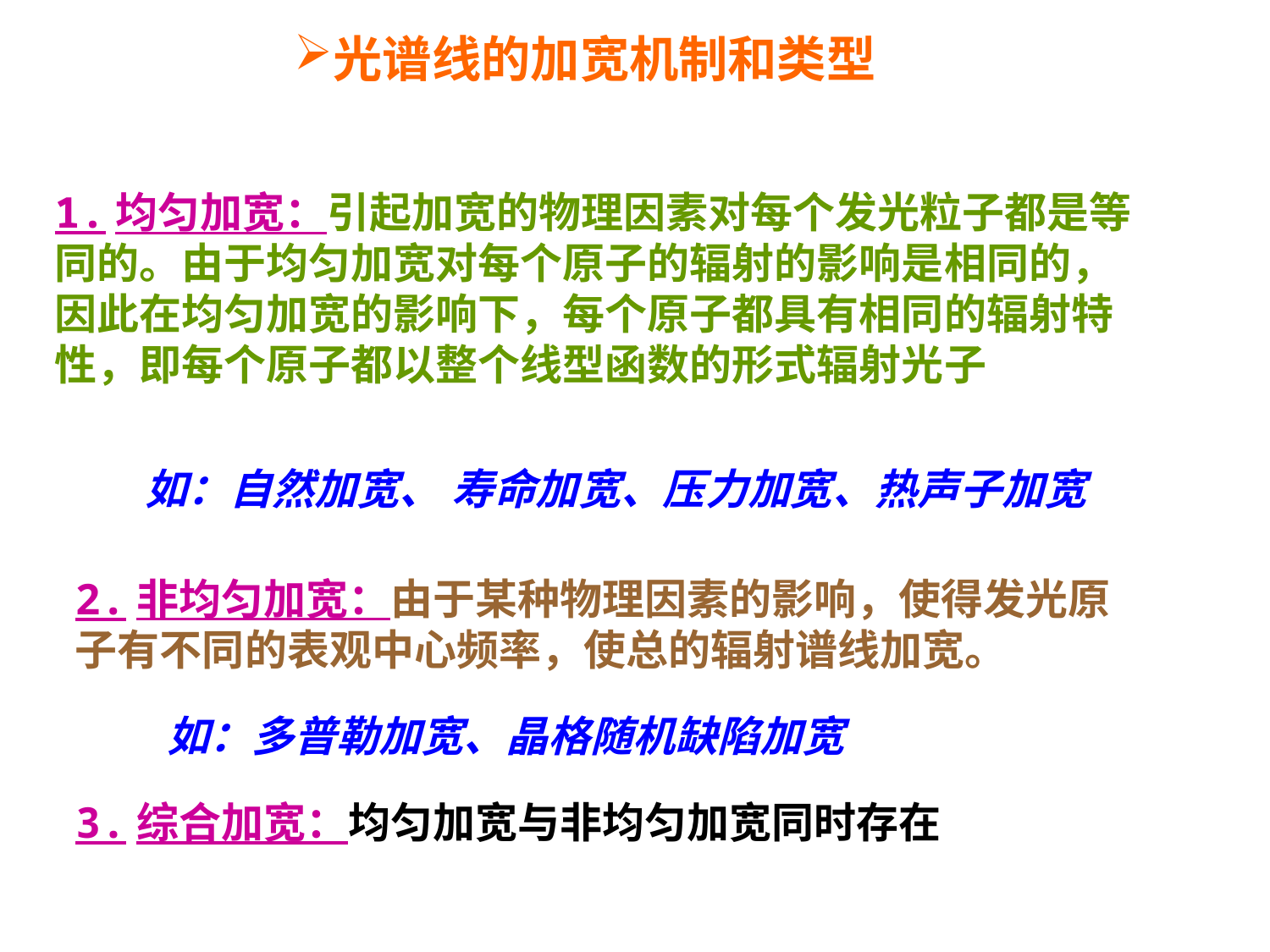

光谱线的加宽机制和类型
1.均匀加宽：引起加宽的物理因素对每个发光粒子都是等同的。由于均匀加宽对每个原子的辐射的影响是相同的，因此在均匀加宽的影响下，每个原子都具有相同的辐射特性，即每个原子都以整个线型函数的形式辐射光子
如：自然加宽、 寿命加宽、压力加宽、热声子加宽
2.非均匀加宽：由于某种物理因素的影响，使得发光原子有不同的表观中心频率，使总的辐射谱线加宽。
如：多普勒加宽、晶格随机缺陷加宽
3.综合加宽：均匀加宽与非均匀加宽同时存在